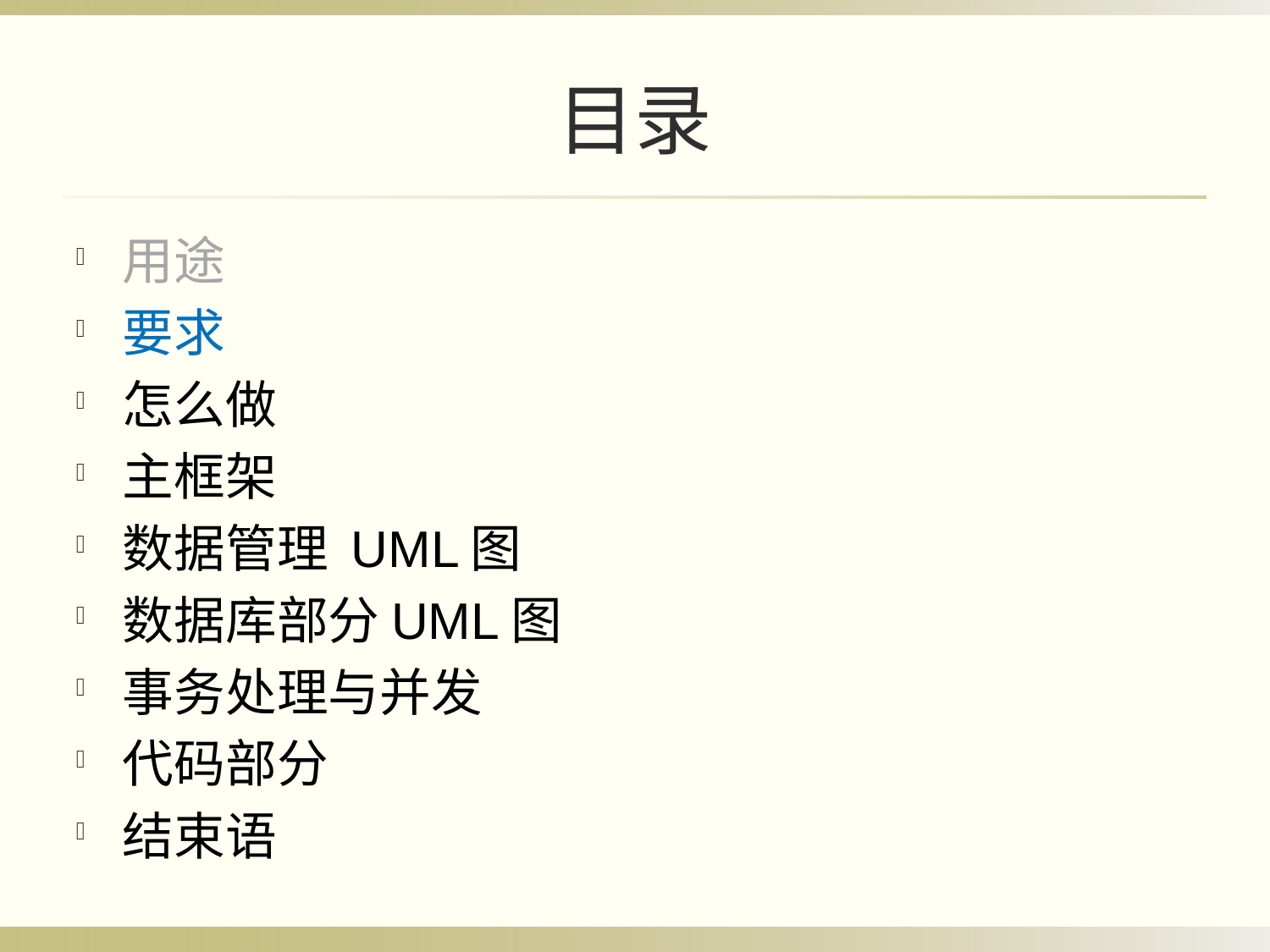

# 目录
用途
要求
怎么做
主框架
数据管理 UML图
数据库部分UML图
事务处理与并发
代码部分
结束语